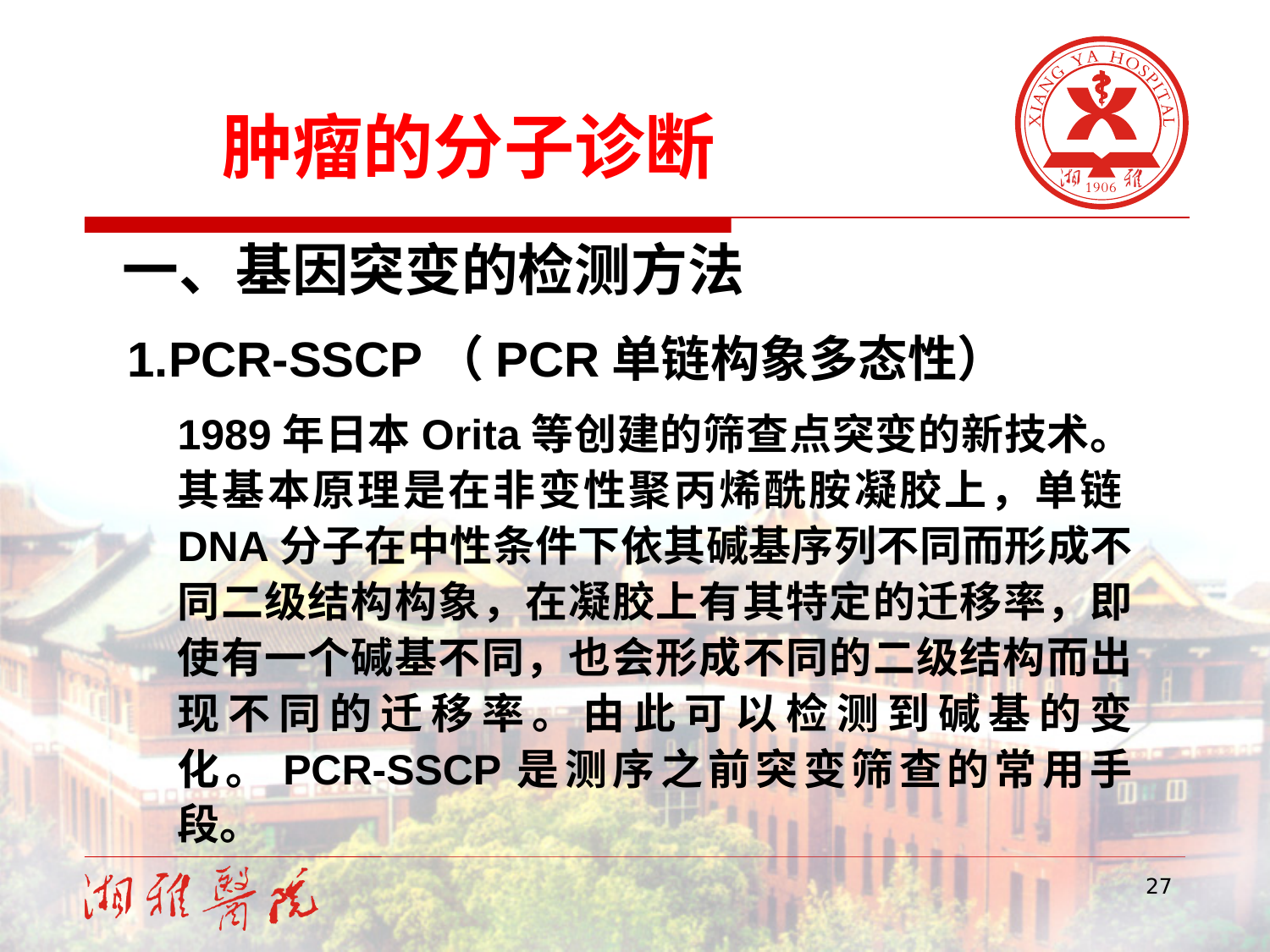

肿瘤的分子诊断
一、基因突变的检测方法
1.PCR-SSCP（PCR单链构象多态性）
1989年日本Orita等创建的筛查点突变的新技术。其基本原理是在非变性聚丙烯酰胺凝胶上，单链DNA分子在中性条件下依其碱基序列不同而形成不同二级结构构象，在凝胶上有其特定的迁移率，即使有一个碱基不同，也会形成不同的二级结构而出现不同的迁移率。由此可以检测到碱基的变化。PCR-SSCP是测序之前突变筛查的常用手段。
27